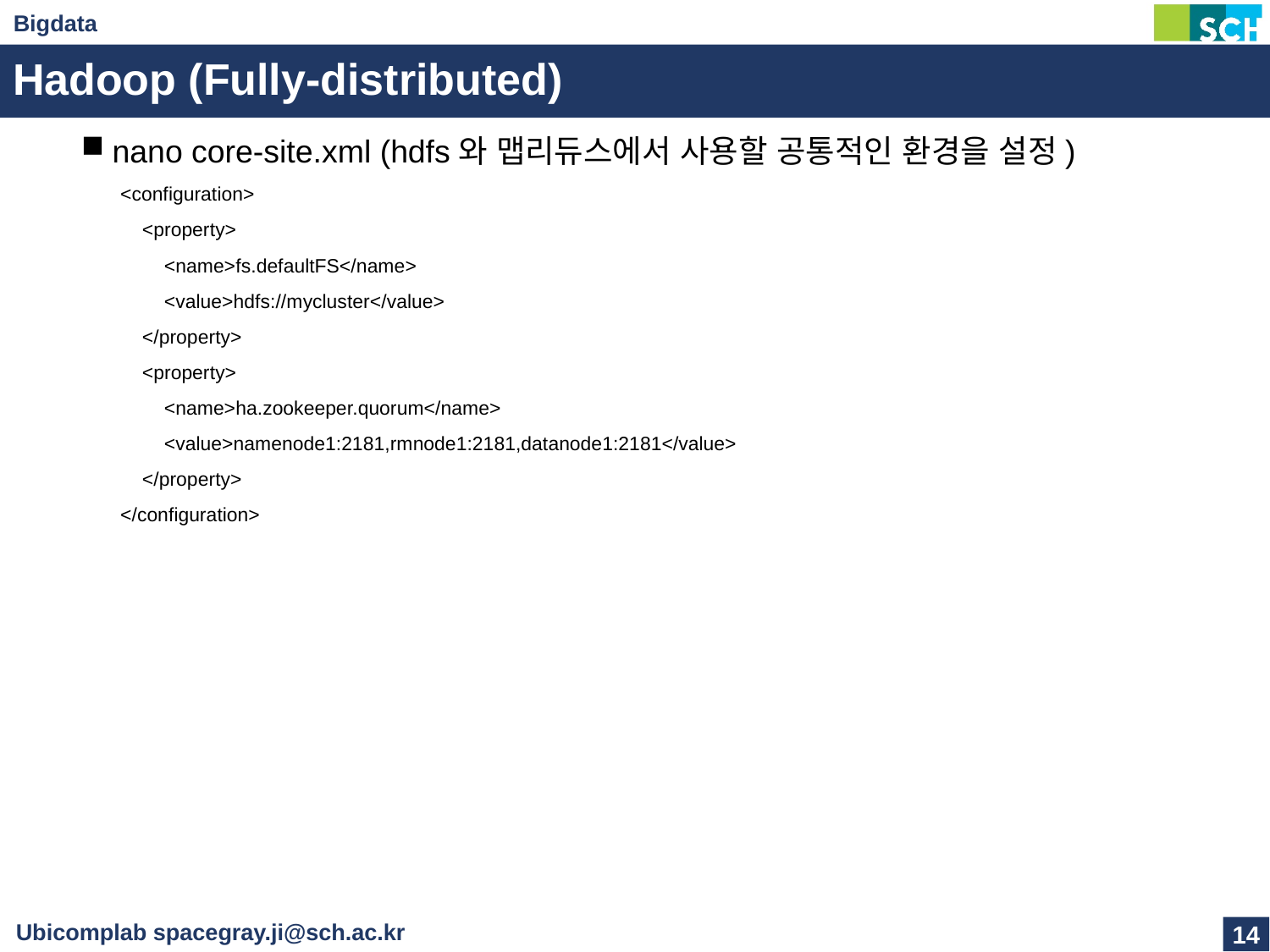

# Hadoop (Fully-distributed)
nano core-site.xml (hdfs와 맵리듀스에서 사용할 공통적인 환경을 설정)
<configuration>
    <property>
        <name>fs.defaultFS</name>
        <value>hdfs://mycluster</value>
    </property>
    <property>
        <name>ha.zookeeper.quorum</name>
        <value>namenode1:2181,rmnode1:2181,datanode1:2181</value>
    </property>
</configuration>
14